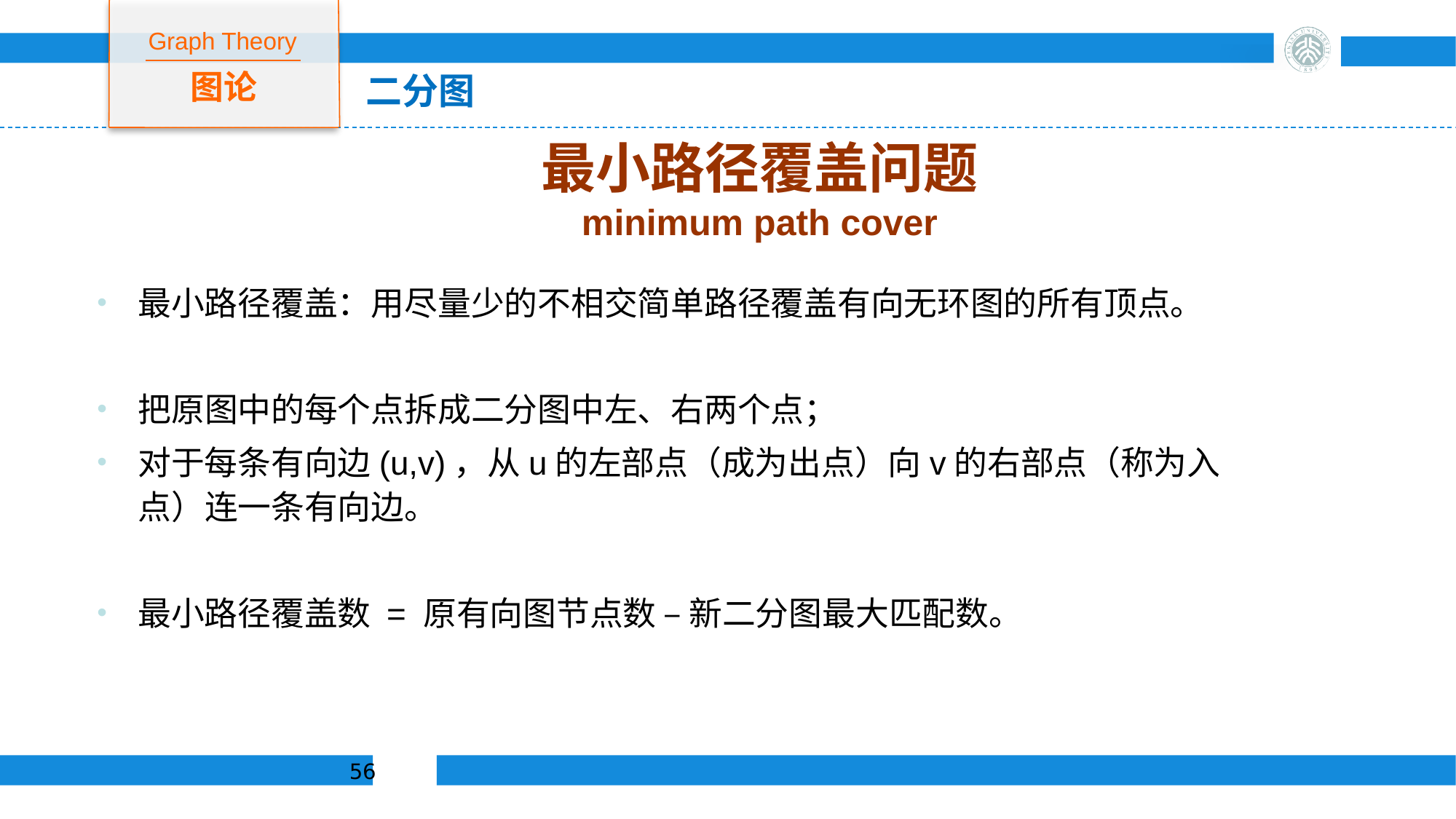

Graph Theory
图论
二分图
# 最小路径覆盖问题 minimum path cover
最小路径覆盖：用尽量少的不相交简单路径覆盖有向无环图的所有顶点。

把原图中的每个点拆成二分图中左、右两个点；
对于每条有向边(u,v)，从u的左部点（成为出点）向v的右部点（称为入点）连一条有向边。

最小路径覆盖数 = 原有向图节点数 – 新二分图最大匹配数。